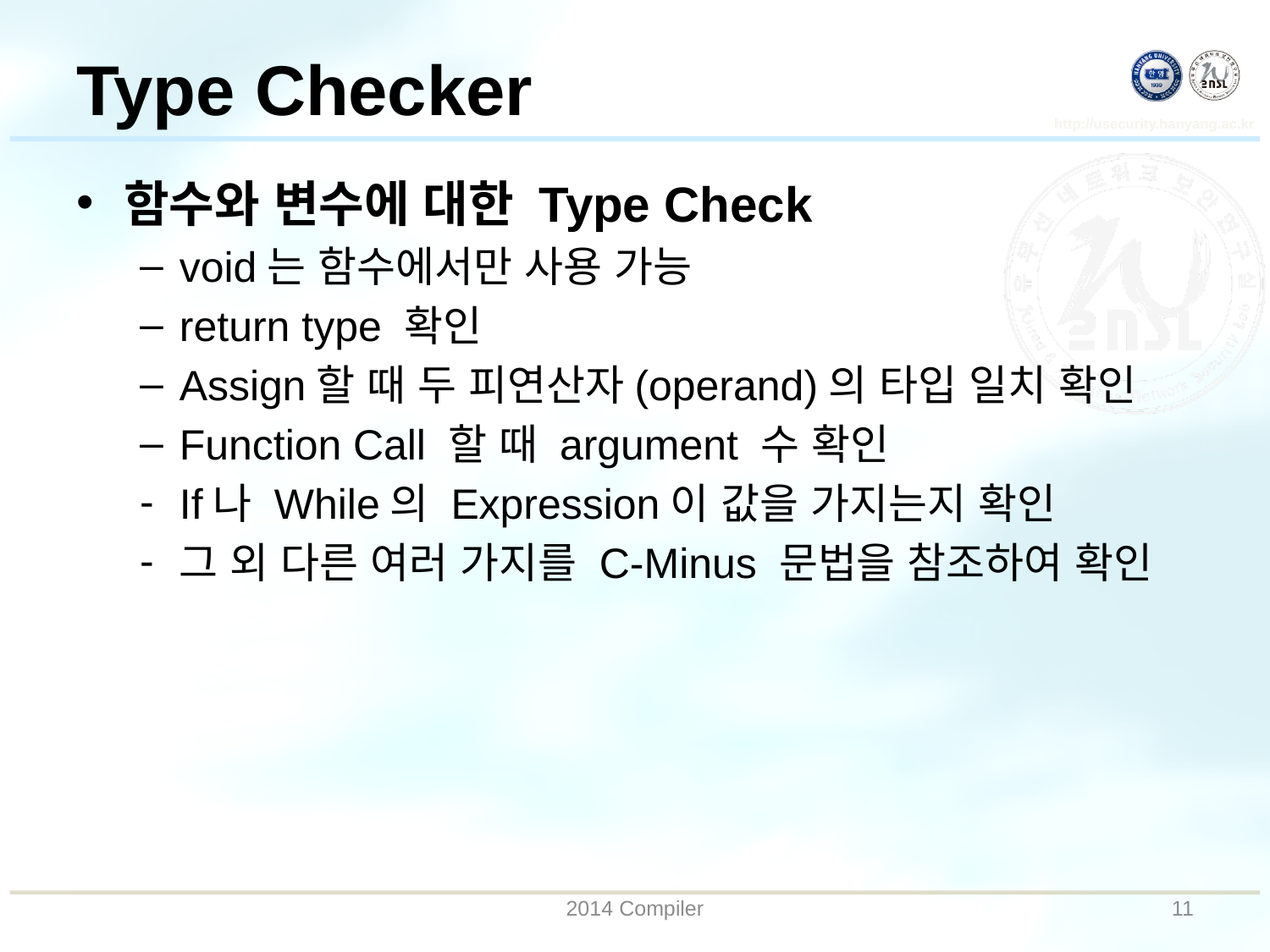

# Type Checker
함수와 변수에 대한 Type Check
void는 함수에서만 사용 가능
return type 확인
Assign할 때 두 피연산자(operand)의 타입 일치 확인
Function Call 할 때 argument 수 확인
If나 While의 Expression이 값을 가지는지 확인
그 외 다른 여러 가지를 C-Minus 문법을 참조하여 확인
2014 Compiler
11